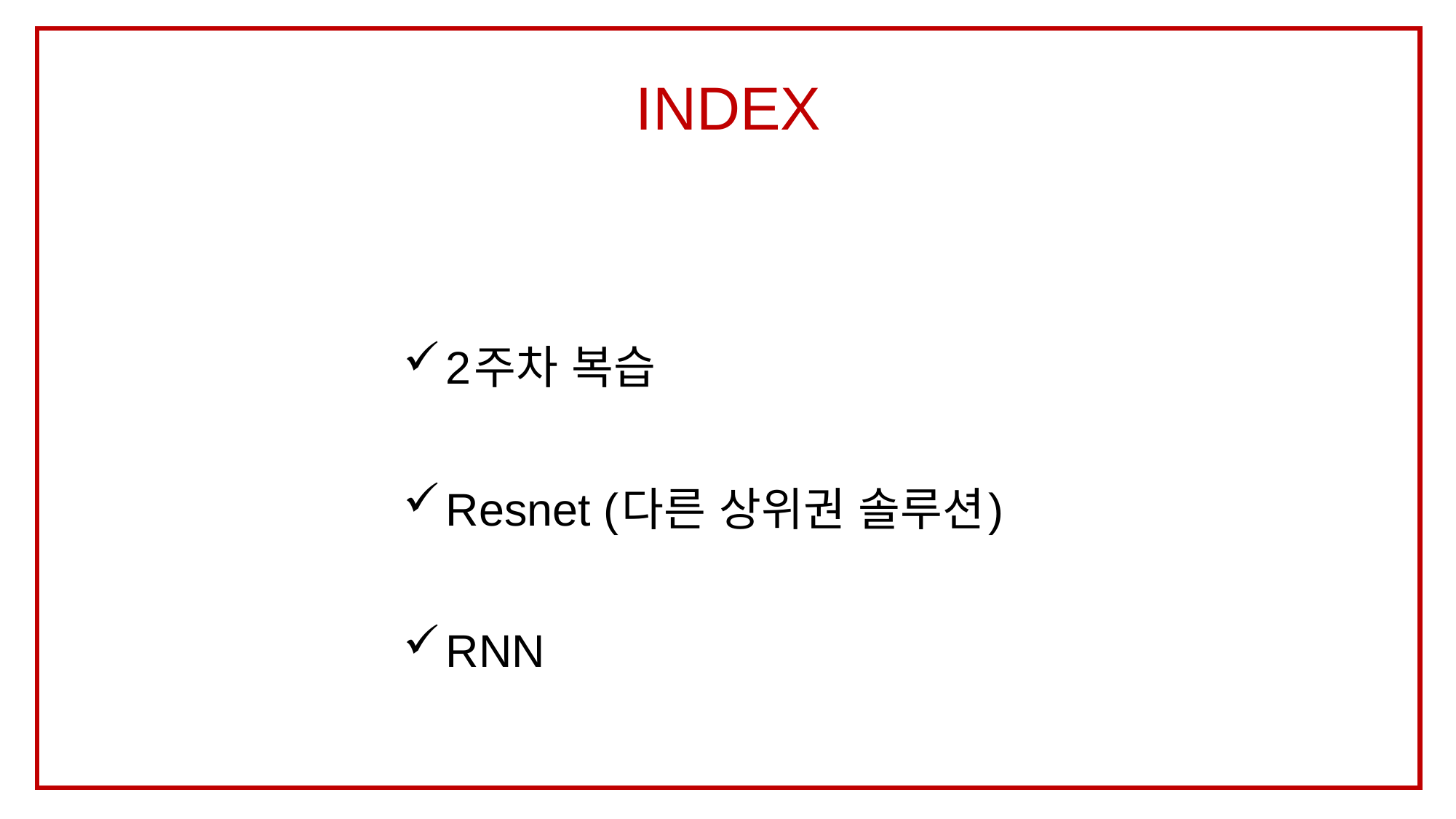

INDEX
 2주차 복습
 Resnet (다른 상위권 솔루션)
 RNN